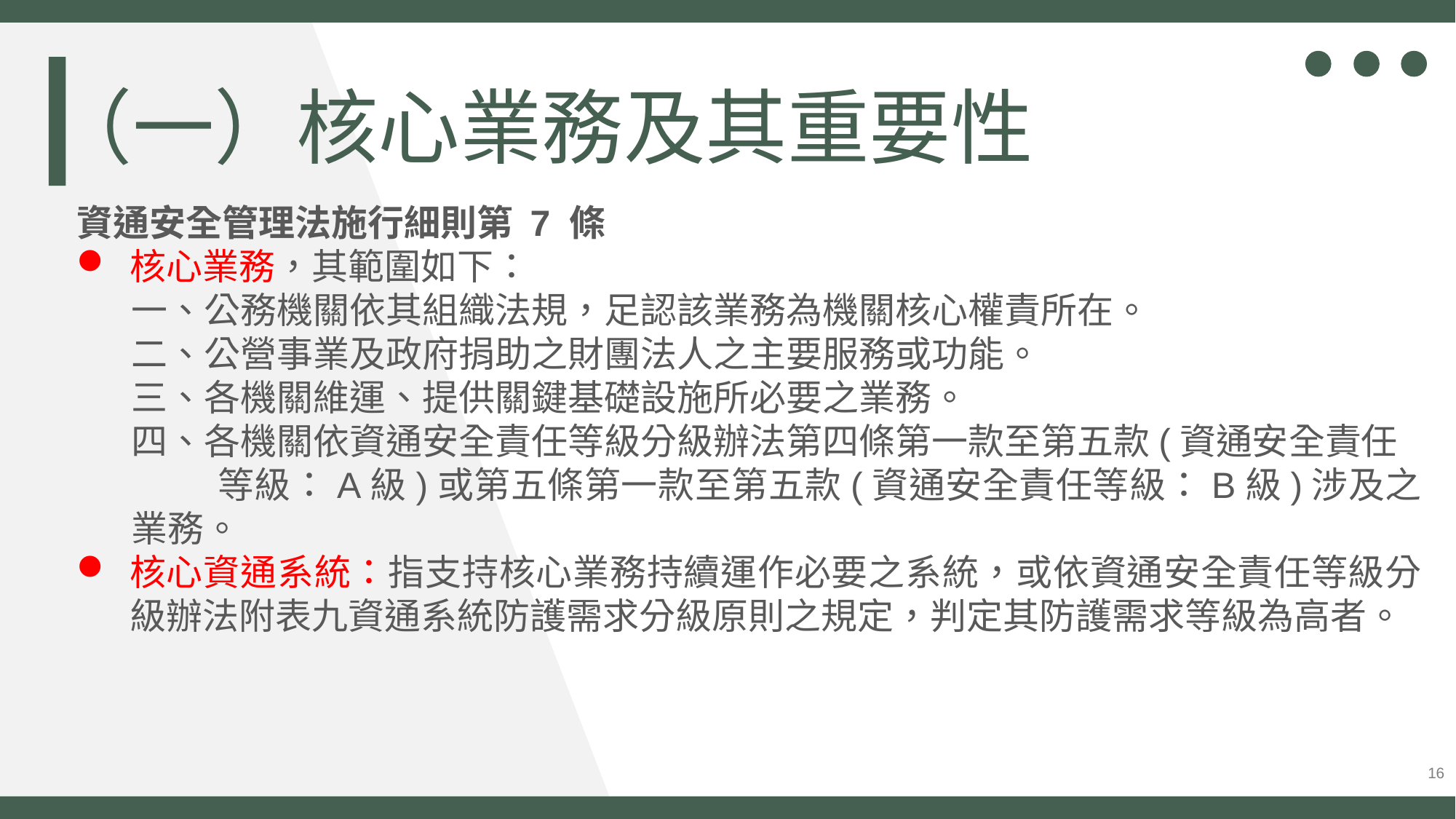

（一）核心業務及其重要性
資通安全管理法施行細則第 7 條
核心業務，其範圍如下：
一、公務機關依其組織法規，足認該業務為機關核心權責所在。
二、公營事業及政府捐助之財團法人之主要服務或功能。
三、各機關維運、提供關鍵基礎設施所必要之業務。
四、各機關依資通安全責任等級分級辦法第四條第一款至第五款(資通安全責任
         等級：A級)或第五條第一款至第五款(資通安全責任等級：B級)涉及之業務。
核心資通系統：指支持核心業務持續運作必要之系統，或依資通安全責任等級分 級辦法附表九資通系統防護需求分級原則之規定，判定其防護需求等級為高者。
16